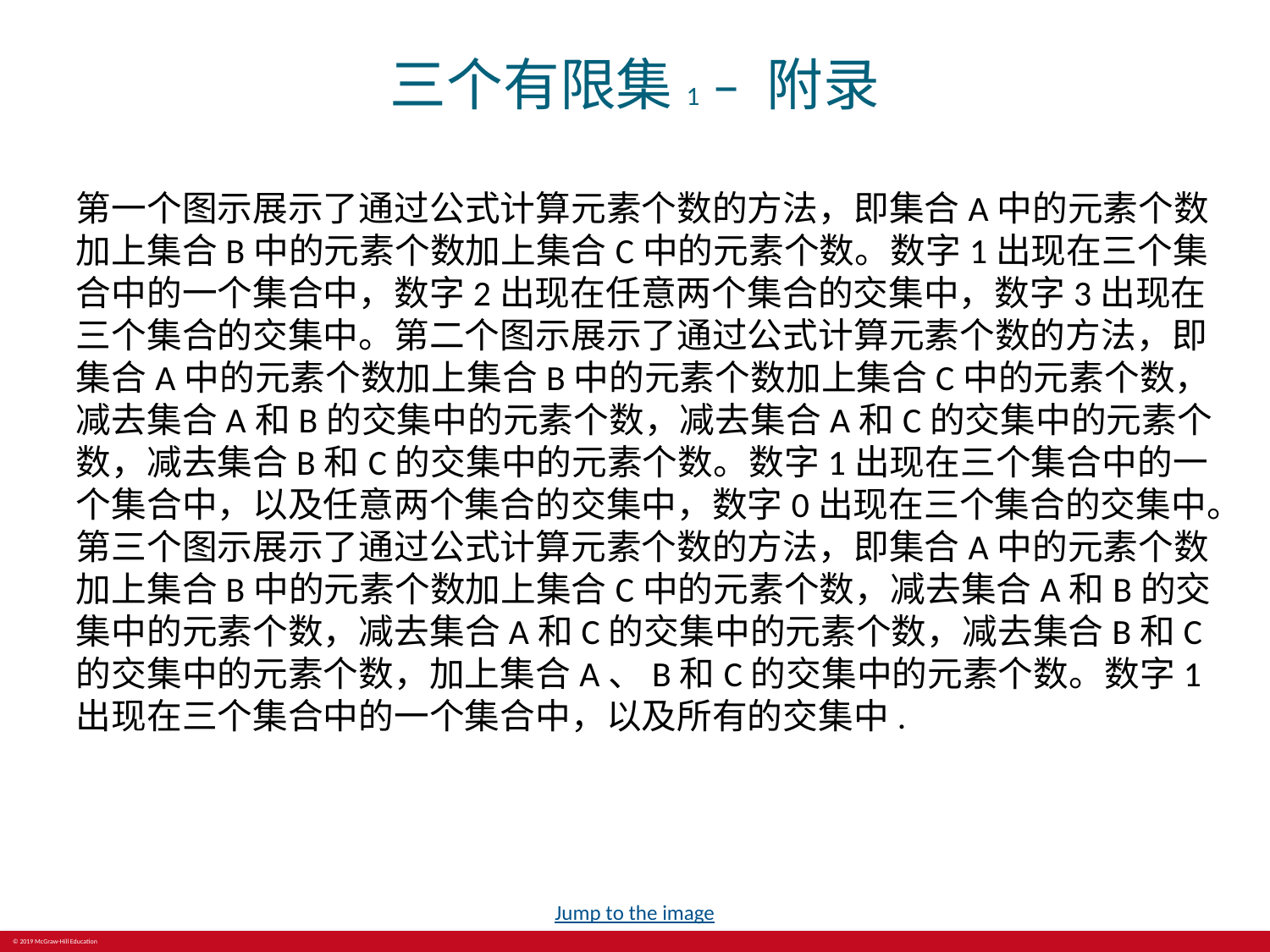

# 三个有限集1 – 附录
第一个图示展示了通过公式计算元素个数的方法，即集合A中的元素个数加上集合B中的元素个数加上集合C中的元素个数。数字1出现在三个集合中的一个集合中，数字2出现在任意两个集合的交集中，数字3出现在三个集合的交集中。第二个图示展示了通过公式计算元素个数的方法，即集合A中的元素个数加上集合B中的元素个数加上集合C中的元素个数，减去集合A和B的交集中的元素个数，减去集合A和C的交集中的元素个数，减去集合B和C的交集中的元素个数。数字1出现在三个集合中的一个集合中，以及任意两个集合的交集中，数字0出现在三个集合的交集中。第三个图示展示了通过公式计算元素个数的方法，即集合A中的元素个数加上集合B中的元素个数加上集合C中的元素个数，减去集合A和B的交集中的元素个数，减去集合A和C的交集中的元素个数，减去集合B和C的交集中的元素个数，加上集合A、B和C的交集中的元素个数。数字1出现在三个集合中的一个集合中，以及所有的交集中.
Jump to the image